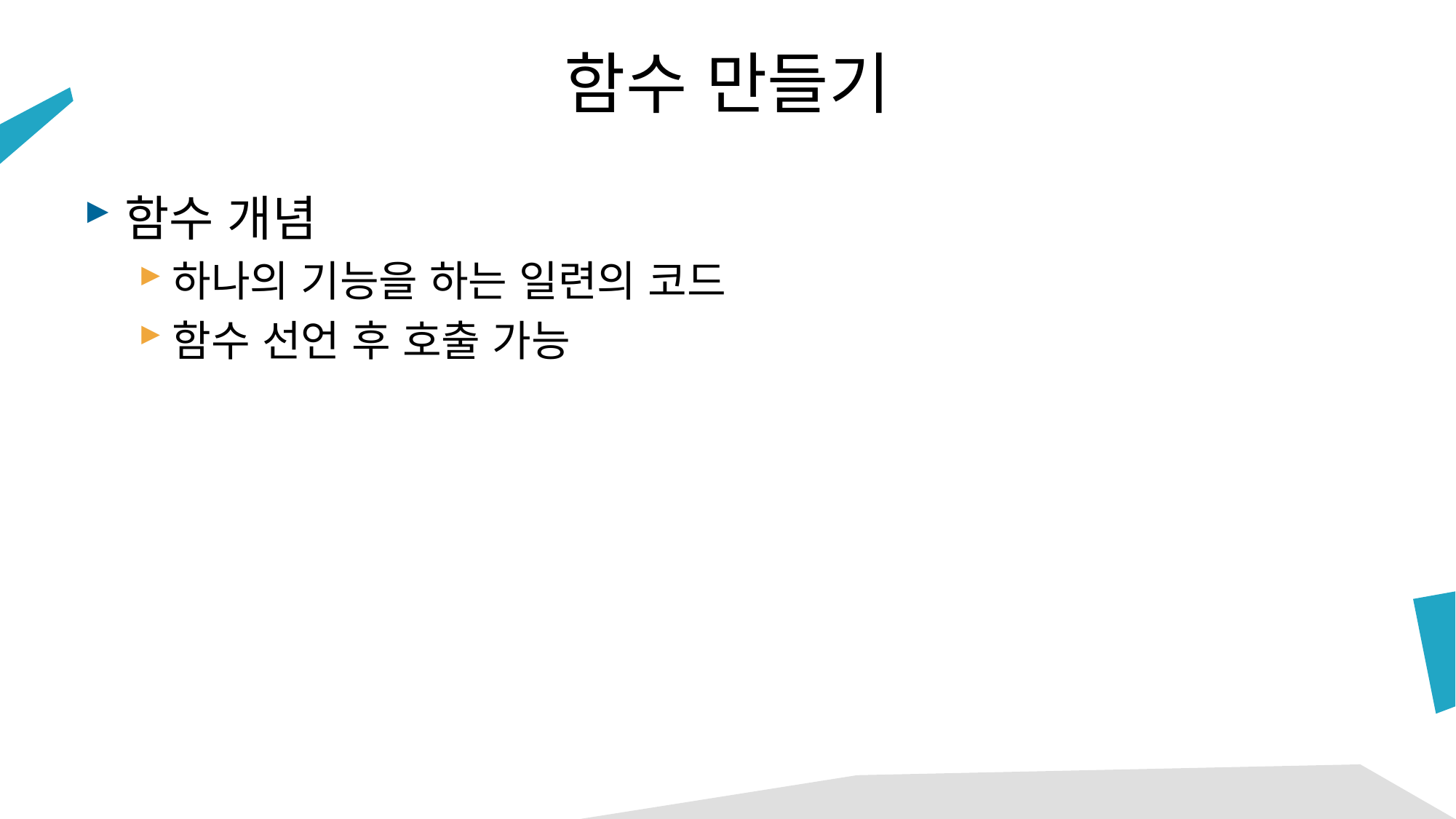

# 함수 만들기
함수 개념
하나의 기능을 하는 일련의 코드
함수 선언 후 호출 가능